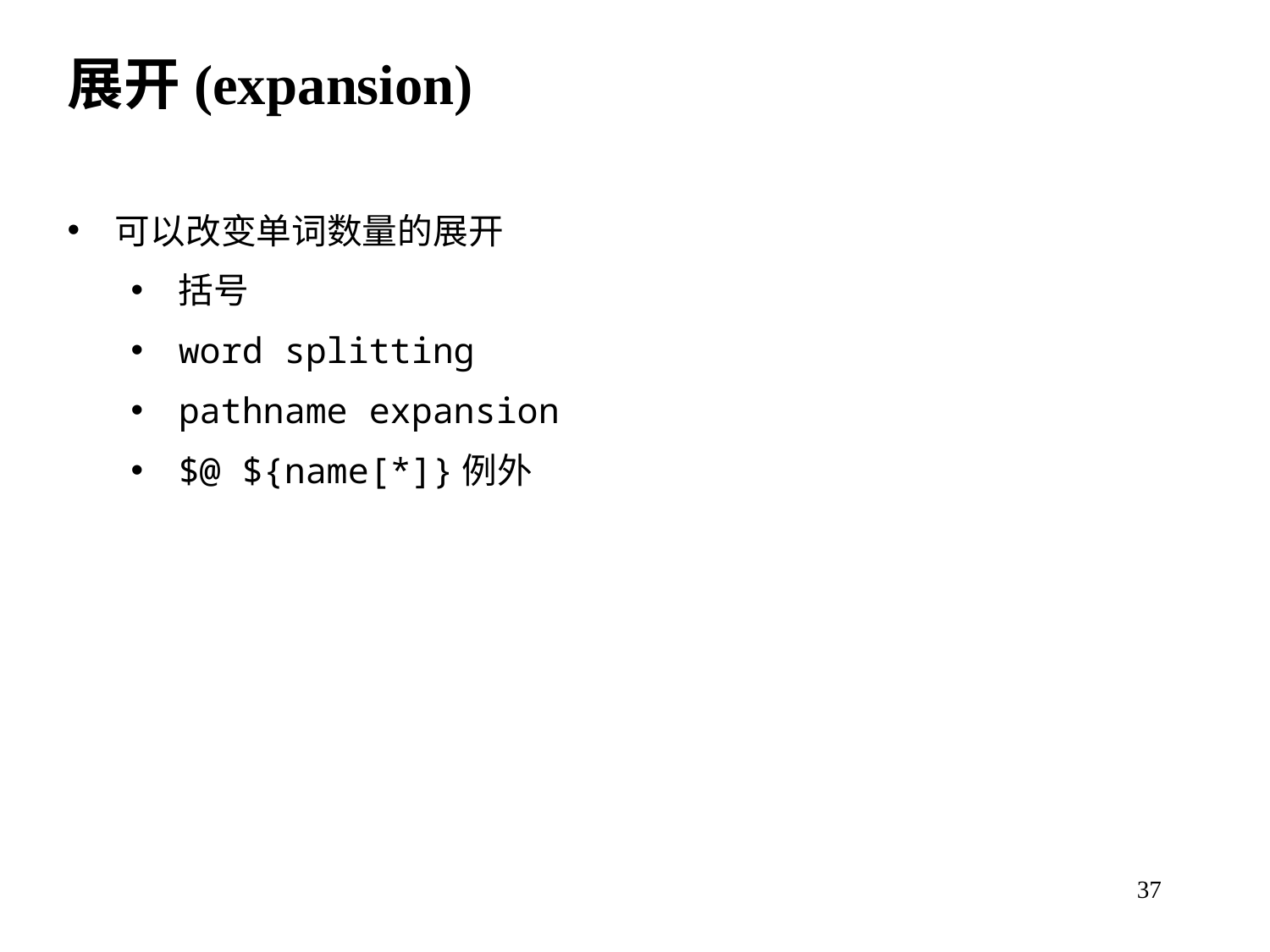

展开(expansion)
可以改变单词数量的展开
括号
word splitting
pathname expansion
$@ ${name[*]}例外
37